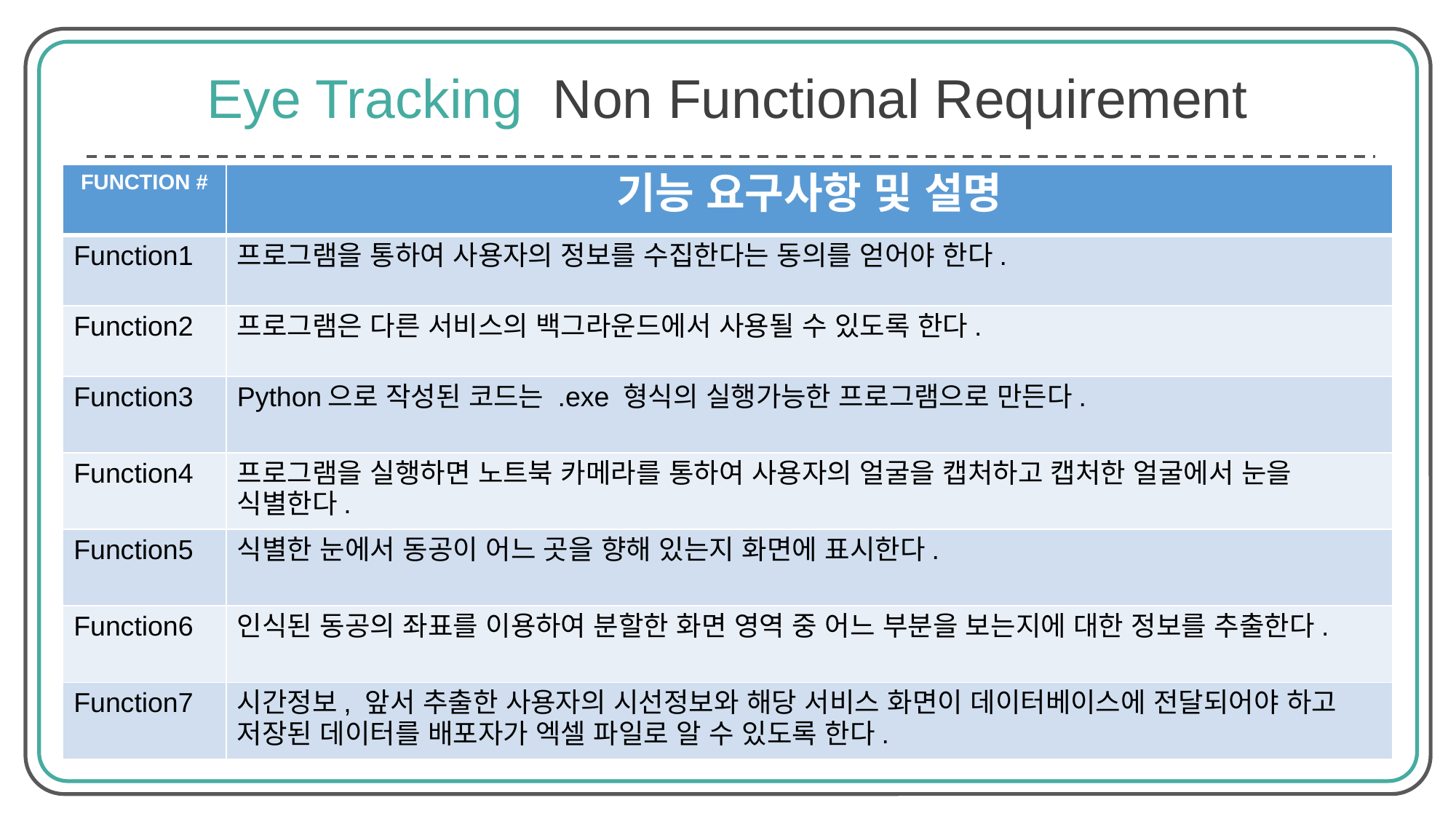

Eye Tracking  Non Functional Requirement
| FUNCTION # | 기능 요구사항 및 설명 |
| --- | --- |
| Function1 | 프로그램을 통하여 사용자의 정보를 수집한다는 동의를 얻어야 한다. |
| Function2 | 프로그램은 다른 서비스의 백그라운드에서 사용될 수 있도록 한다. |
| Function3 | Python으로 작성된 코드는 .exe 형식의 실행가능한 프로그램으로 만든다. |
| Function4 | 프로그램을 실행하면 노트북 카메라를 통하여 사용자의 얼굴을 캡처하고 캡처한 얼굴에서 눈을 식별한다. |
| Function5 | 식별한 눈에서 동공이 어느 곳을 향해 있는지 화면에 표시한다. |
| Function6 | 인식된 동공의 좌표를 이용하여 분할한 화면 영역 중 어느 부분을 보는지에 대한 정보를 추출한다. |
| Function7 | 시간정보, 앞서 추출한 사용자의 시선정보와 해당 서비스 화면이 데이터베이스에 전달되어야 하고 저장된 데이터를 배포자가 엑셀 파일로 알 수 있도록 한다. |